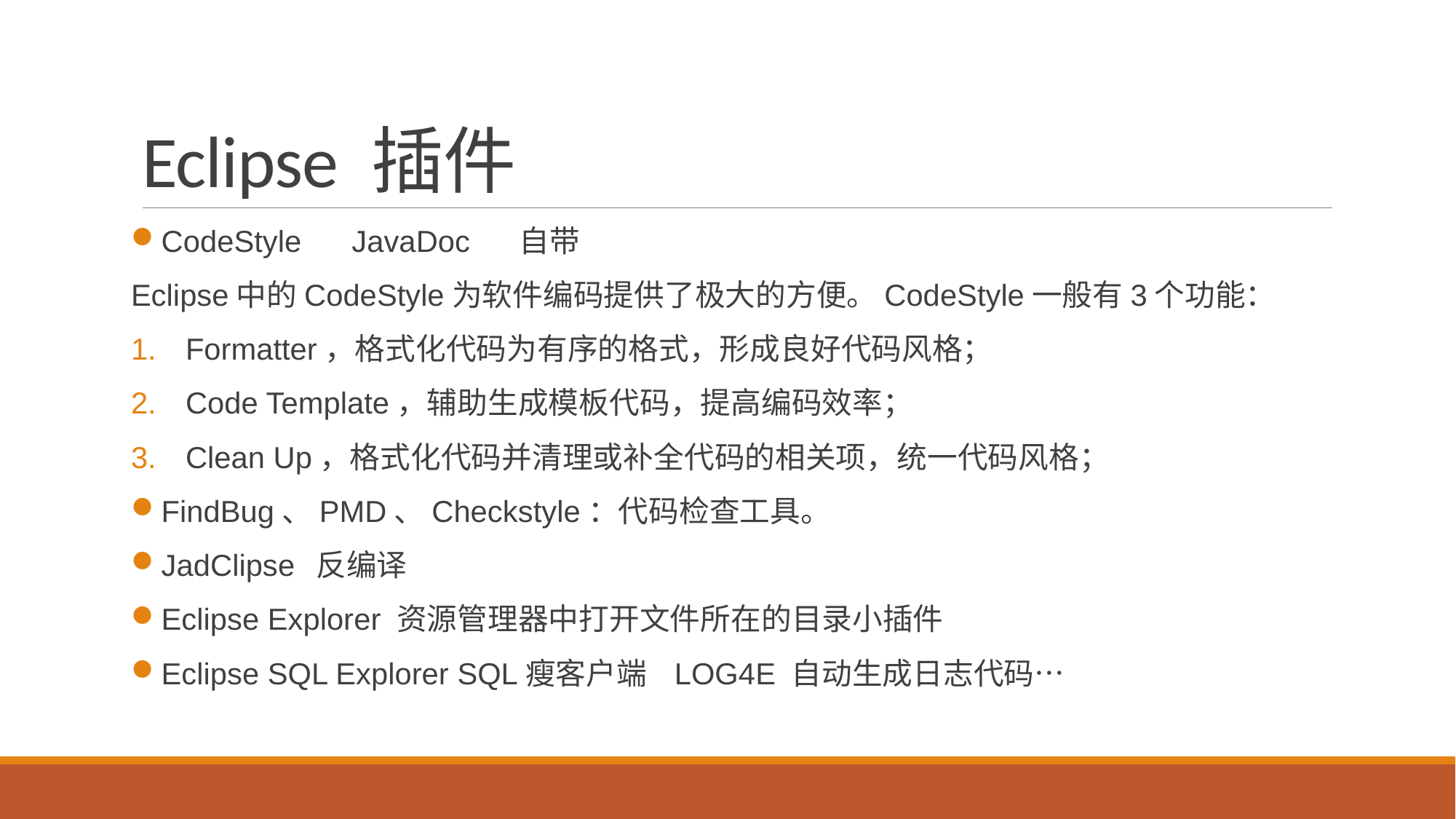

# Eclipse 插件
CodeStyle      JavaDoc     自带
Eclipse中的CodeStyle为软件编码提供了极大的方便。CodeStyle一般有3个功能：
Formatter，格式化代码为有序的格式，形成良好代码风格；
Code Template，辅助生成模板代码，提高编码效率；
Clean Up，格式化代码并清理或补全代码的相关项，统一代码风格；
FindBug、PMD、Checkstyle：代码检查工具。
JadClipse  反编译
Eclipse Explorer 资源管理器中打开文件所在的目录小插件
Eclipse SQL Explorer SQL瘦客户端   LOG4E 自动生成日志代码…